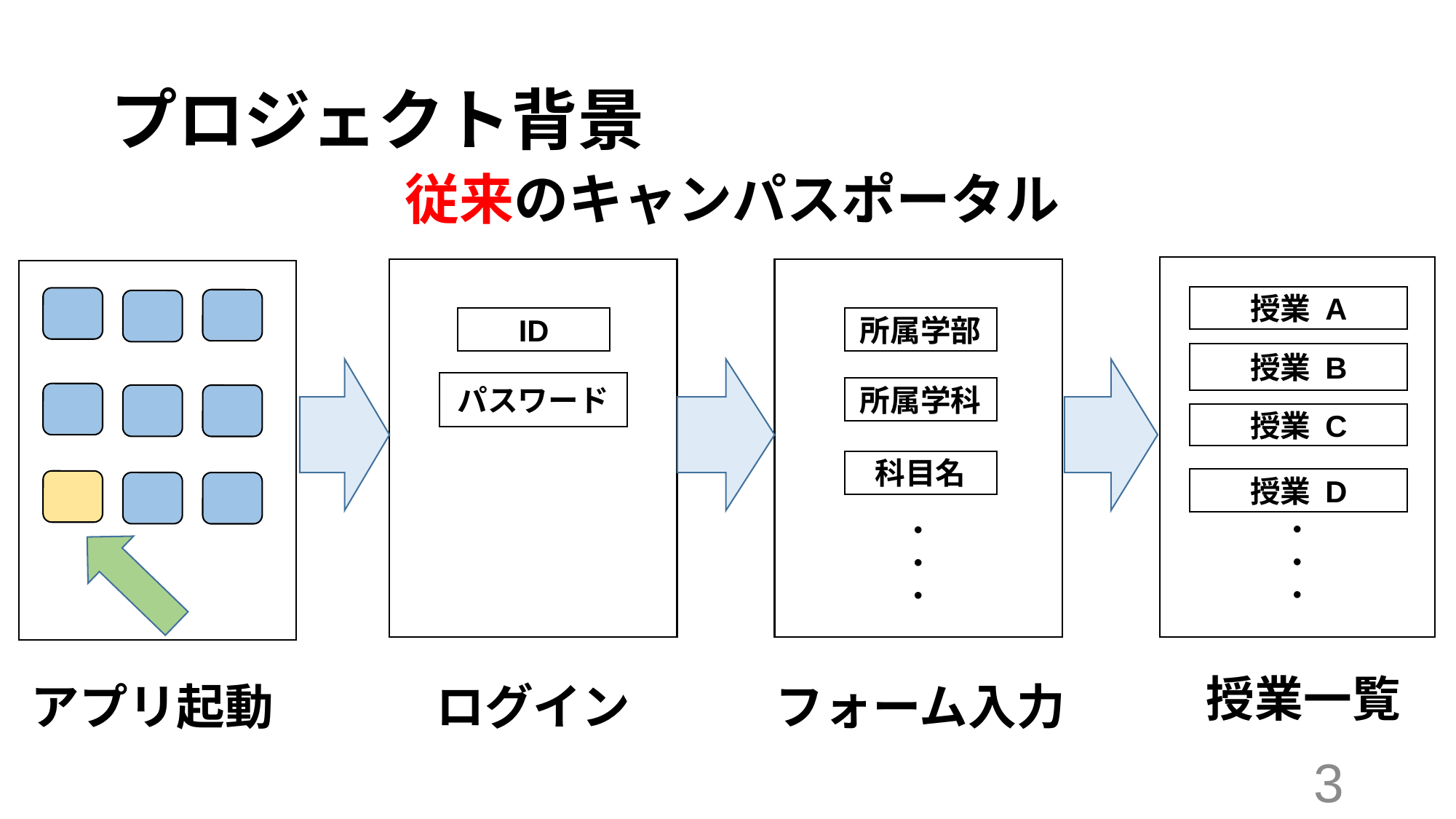

# プロジェクト背景
従来のキャンパスポータル

・
・
・
・
授業 A
授業 B
授業 C
授業 D

ID
パスワード

・
・
・

所属学部
所属学科
科目名

授業一覧
アプリ起動
ログイン
フォーム入力
3